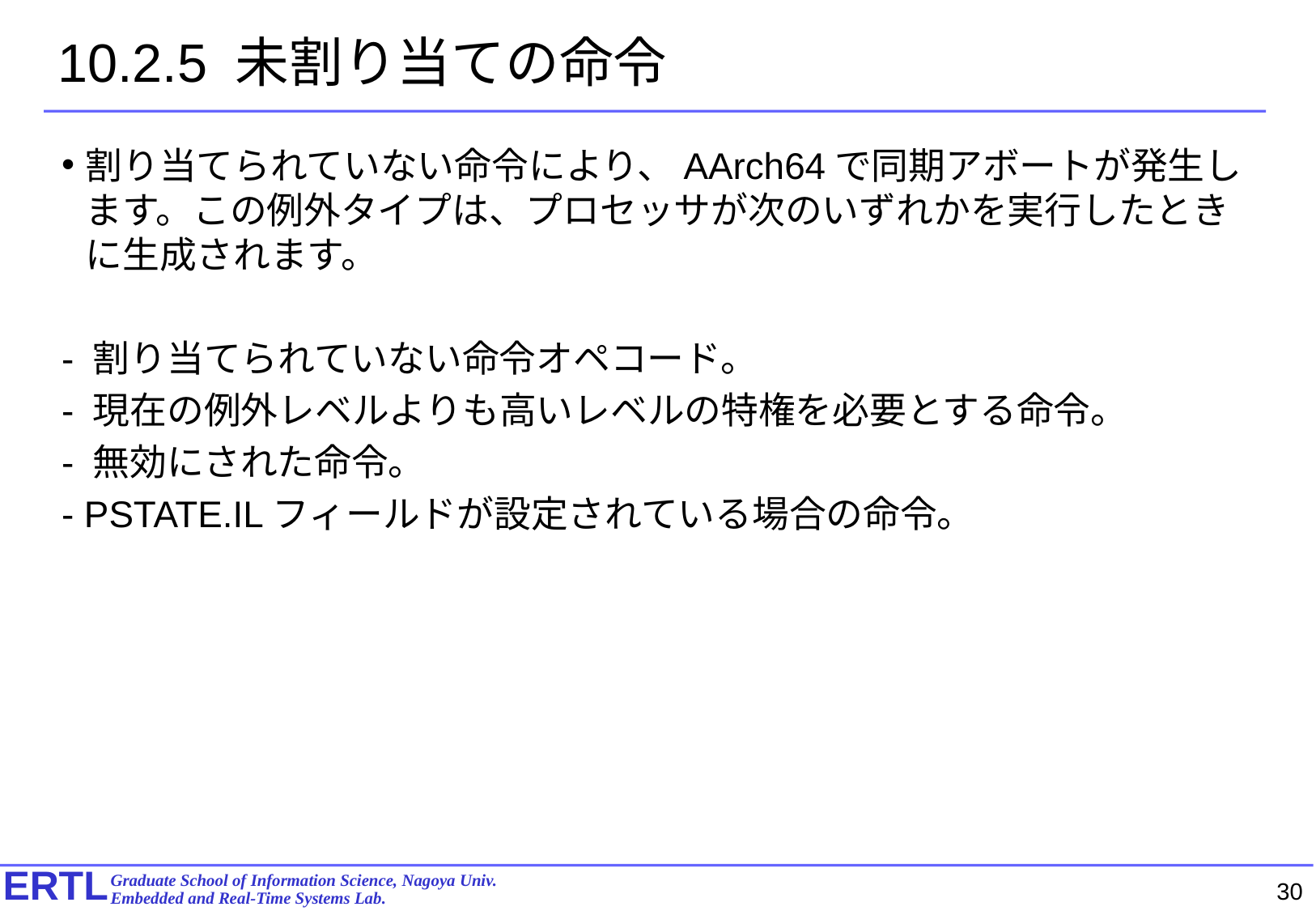

# 10.2.5 未割り当ての命令
割り当てられていない命令により、AArch64で同期アボートが発生します。この例外タイプは、プロセッサが次のいずれかを実行したときに生成されます。

- 割り当てられていない命令オペコード。
- 現在の例外レベルよりも高いレベルの特権を必要とする命令。
- 無効にされた命令。
- PSTATE.ILフィールドが設定されている場合の命令。
30